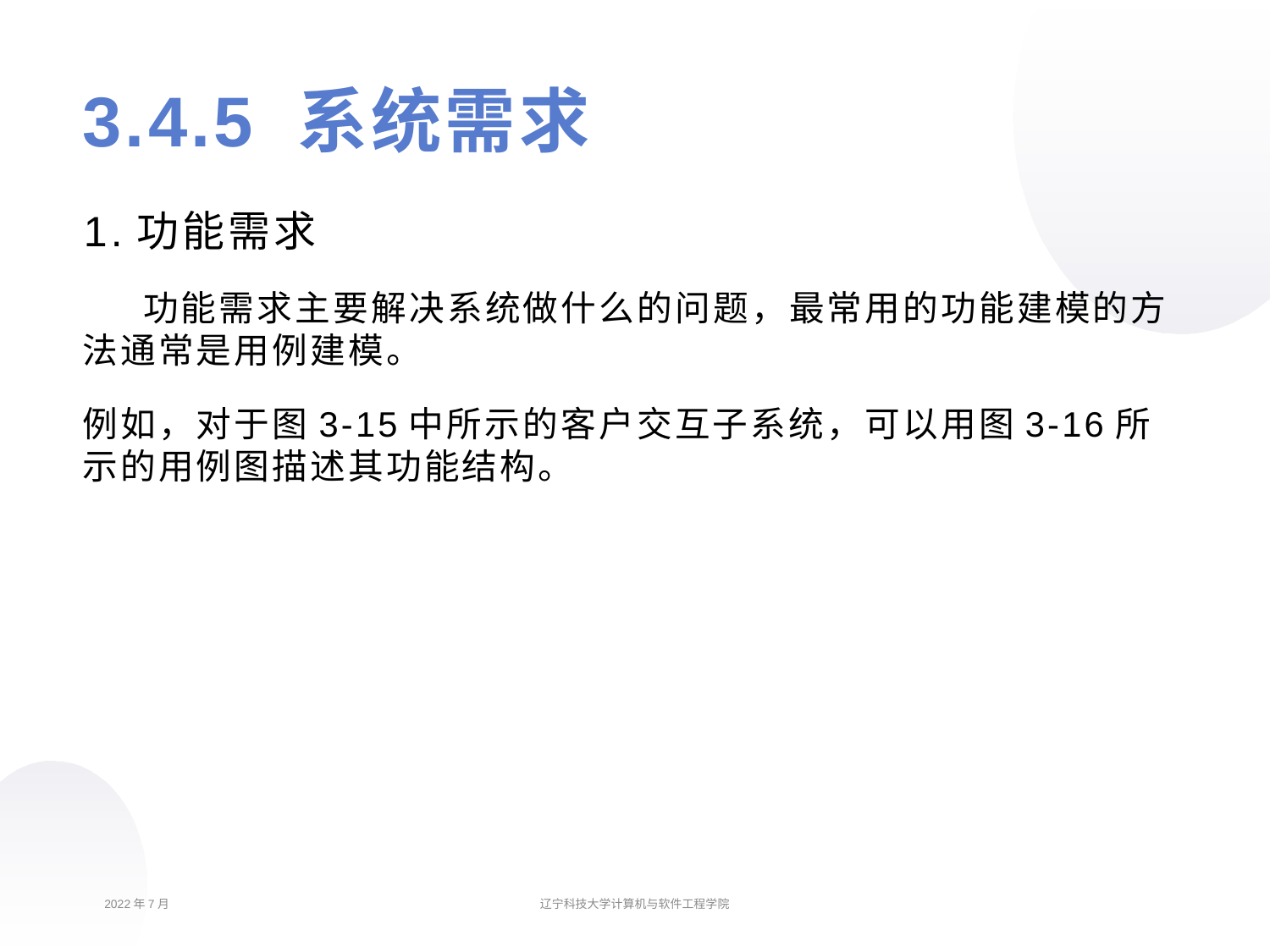

# 3.4.5 系统需求
1.功能需求

     功能需求主要解决系统做什么的问题，最常用的功能建模的方法通常是用例建模。
例如，对于图3-15中所示的客户交互子系统，可以用图3-16所示的用例图描述其功能结构。

2022年7月
辽宁科技大学计算机与软件工程学院
119